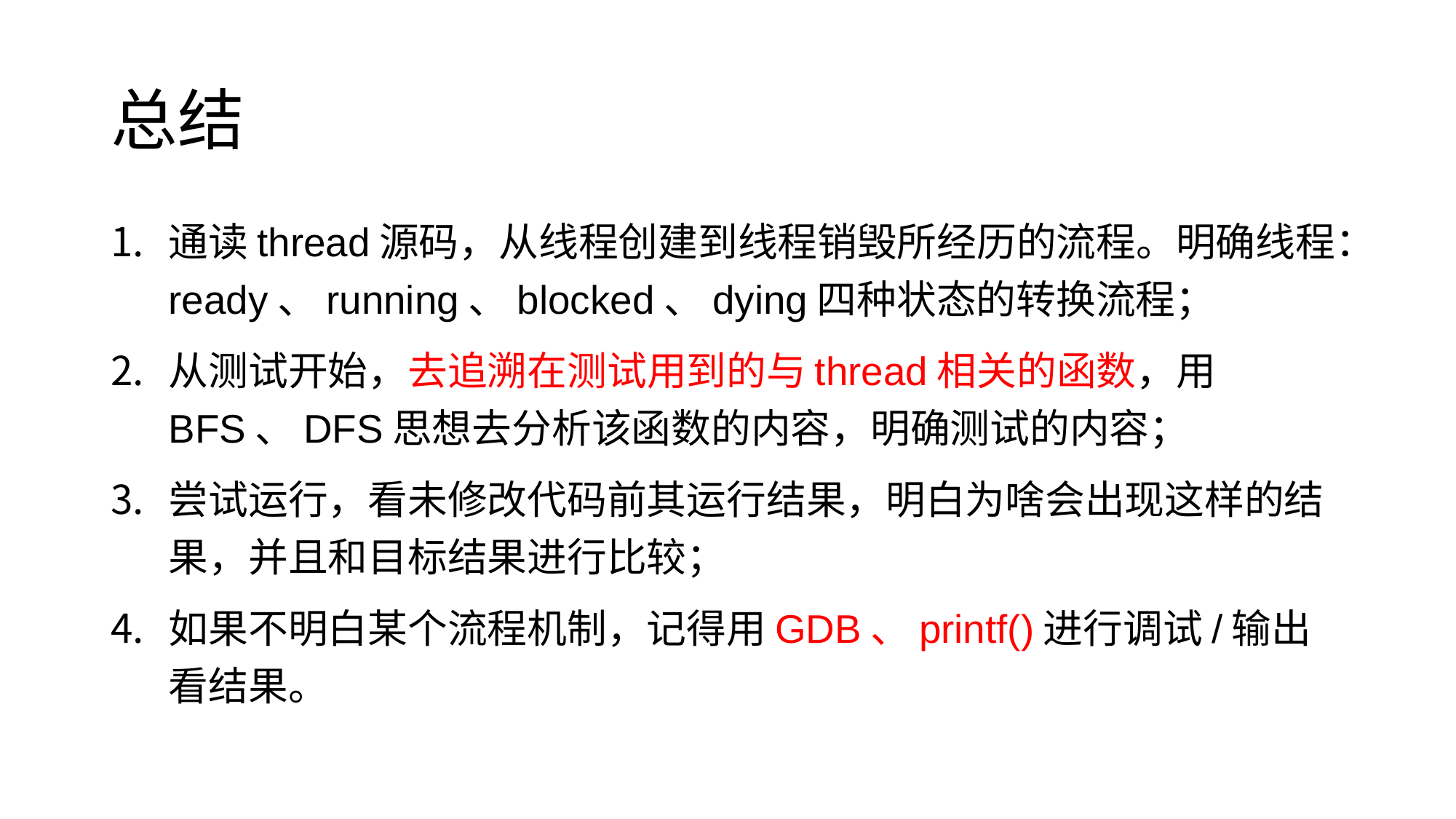

# 总结
通读thread源码，从线程创建到线程销毁所经历的流程。明确线程：ready、running、blocked、dying四种状态的转换流程；
从测试开始，去追溯在测试用到的与thread相关的函数，用BFS、DFS思想去分析该函数的内容，明确测试的内容；
尝试运行，看未修改代码前其运行结果，明白为啥会出现这样的结果，并且和目标结果进行比较；
如果不明白某个流程机制，记得用GDB、printf()进行调试/输出看结果。